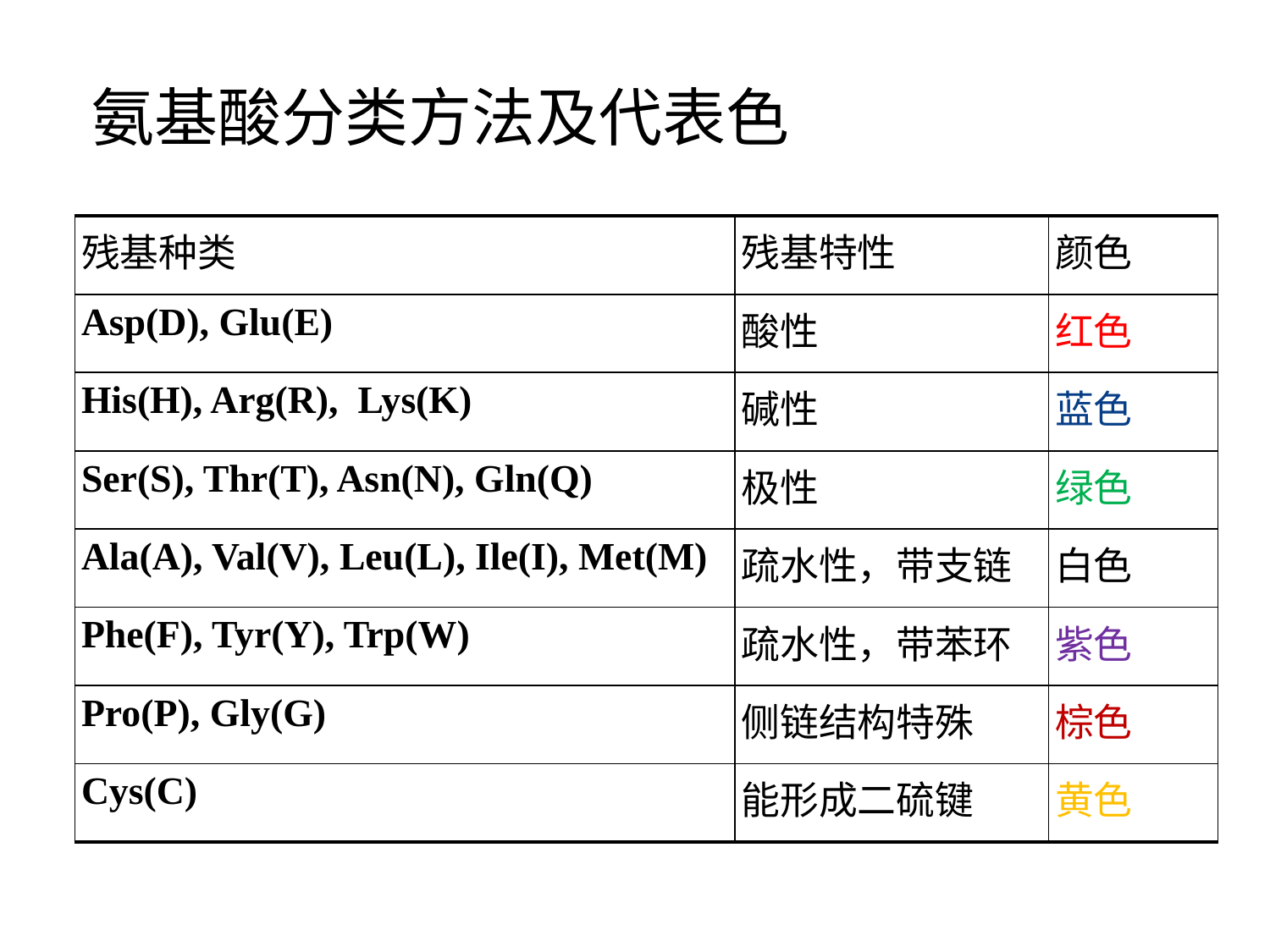

# 氨基酸分类方法及代表色
| 残基种类 | 残基特性 | 颜色 |
| --- | --- | --- |
| Asp(D), Glu(E) | 酸性 | 红色 |
| His(H), Arg(R), Lys(K) | 碱性 | 蓝色 |
| Ser(S), Thr(T), Asn(N), Gln(Q) | 极性 | 绿色 |
| Ala(A), Val(V), Leu(L), Ile(I), Met(M) | 疏水性，带支链 | 白色 |
| Phe(F), Tyr(Y), Trp(W) | 疏水性，带苯环 | 紫色 |
| Pro(P), Gly(G) | 侧链结构特殊 | 棕色 |
| Cys(C) | 能形成二硫键 | 黄色 |
79